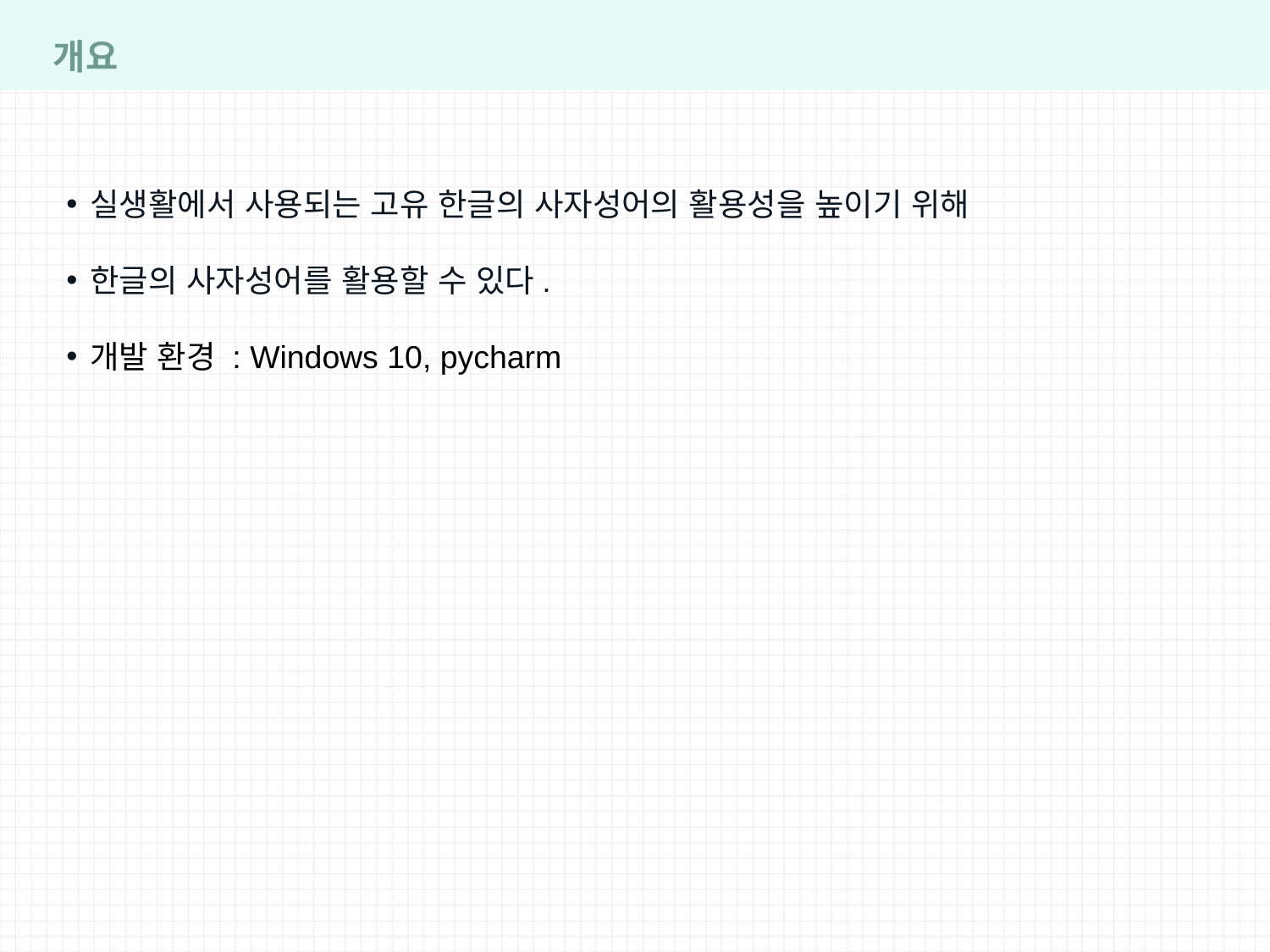

개요
실생활에서 사용되는 고유 한글의 사자성어의 활용성을 높이기 위해

한글의 사자성어를 활용할 수 있다.

개발 환경 : Windows 10, pycharm